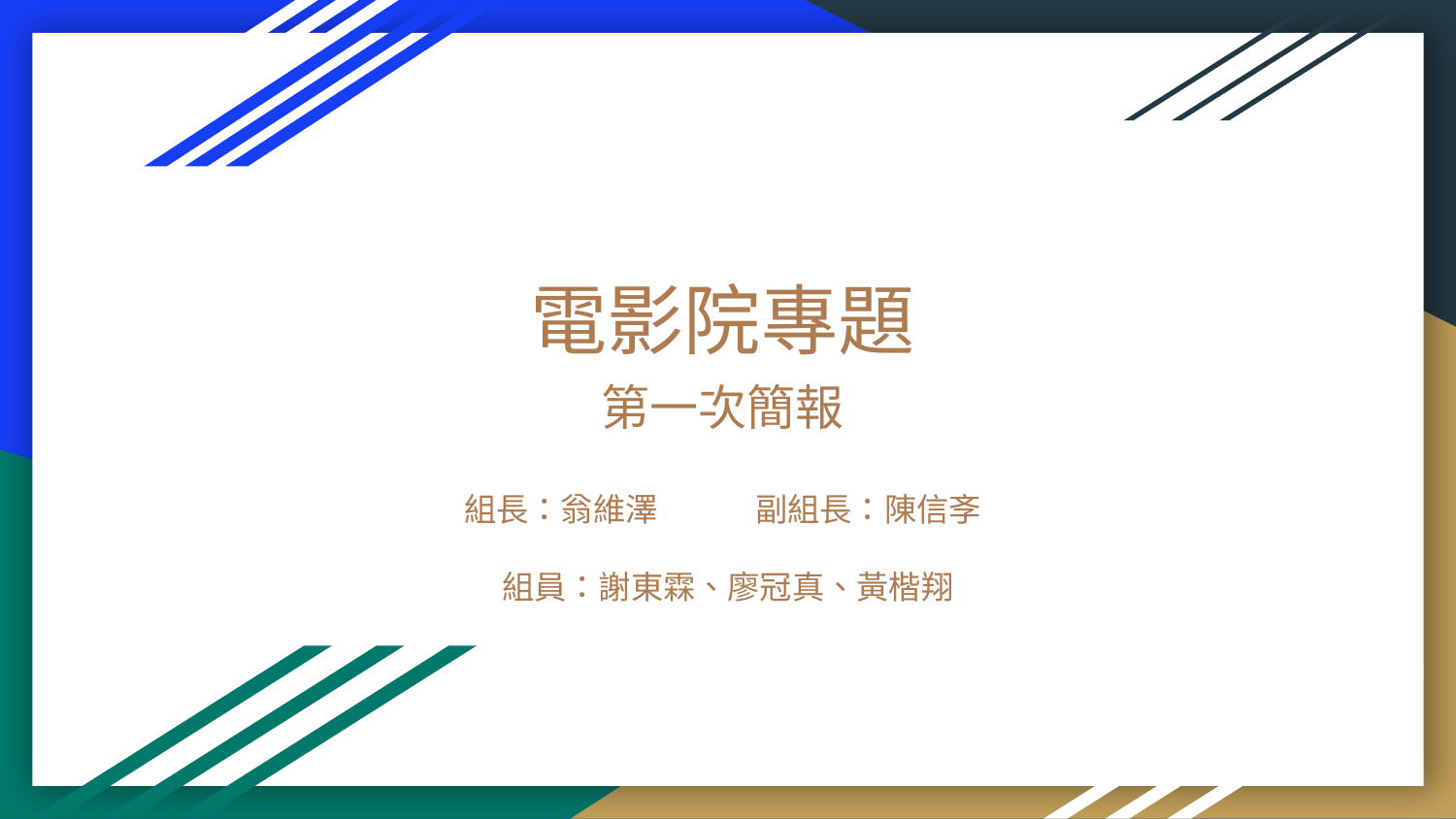

# 電影院專題
第一次簡報
組長：翁維澤	副組長：陳信斈
組員：謝東霖、廖冠真、黃楷翔